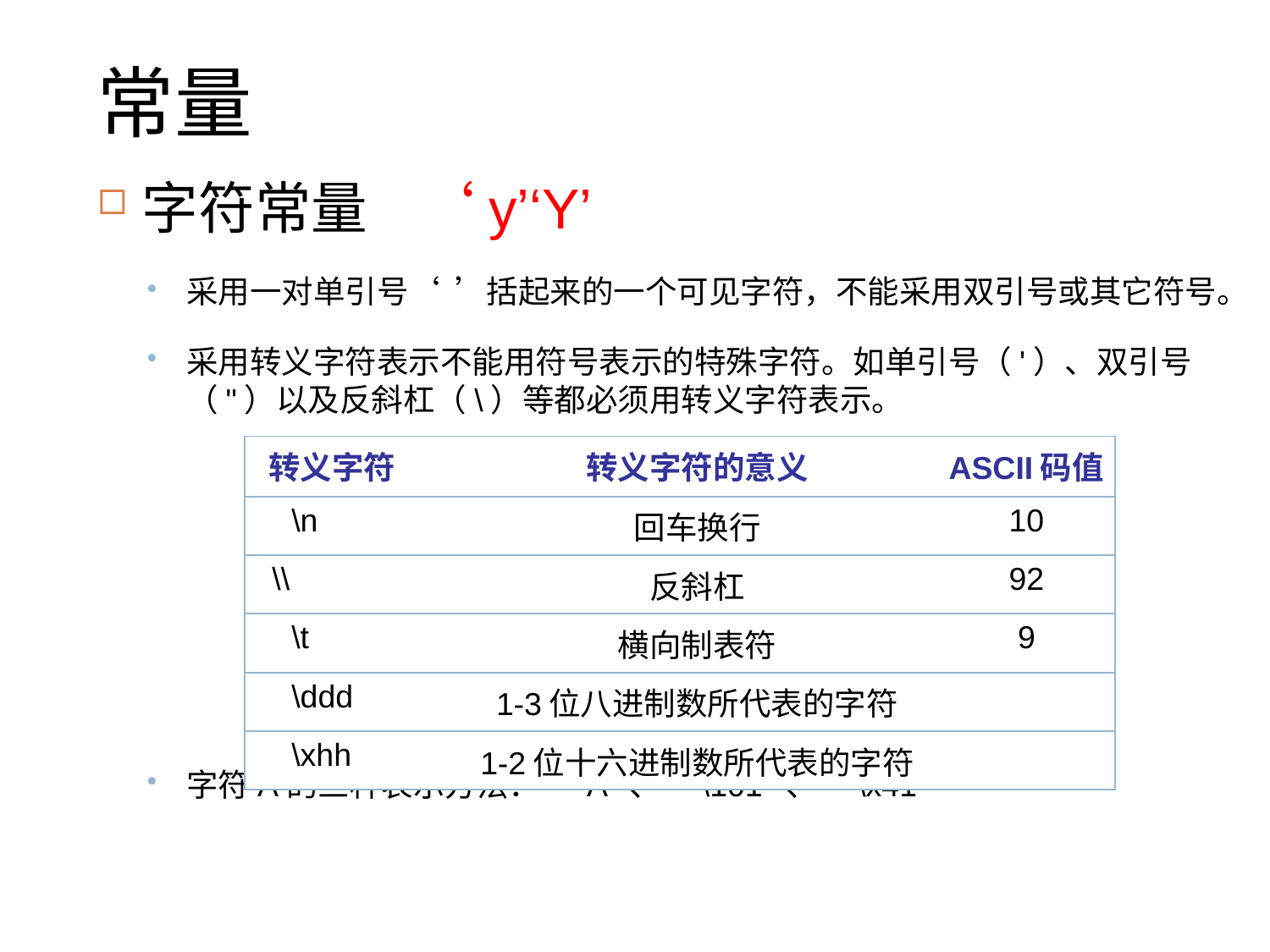

# 常量
字符常量    ‘y’‘Y’
采用一对单引号‘  ’括起来的一个可见字符，不能采用双引号或其它符号。
采用转义字符表示不能用符号表示的特殊字符。如单引号（'）、双引号（"）以及反斜杠（\）等都必须用转义字符表示。

字符A的三种表示方法： ‘A ’、‘\101 ’、‘\x41 ’

| 转义字符 | 转义字符的意义 | ASCII码值 |
| --- | --- | --- |
| \n | 回车换行 | 10 |
| \\ | 反斜杠 | 92 |
| \t | 横向制表符 | 9 |
| \ddd | 1-3位八进制数所代表的字符 |  |
| \xhh | 1-2位十六进制数所代表的字符 |  |